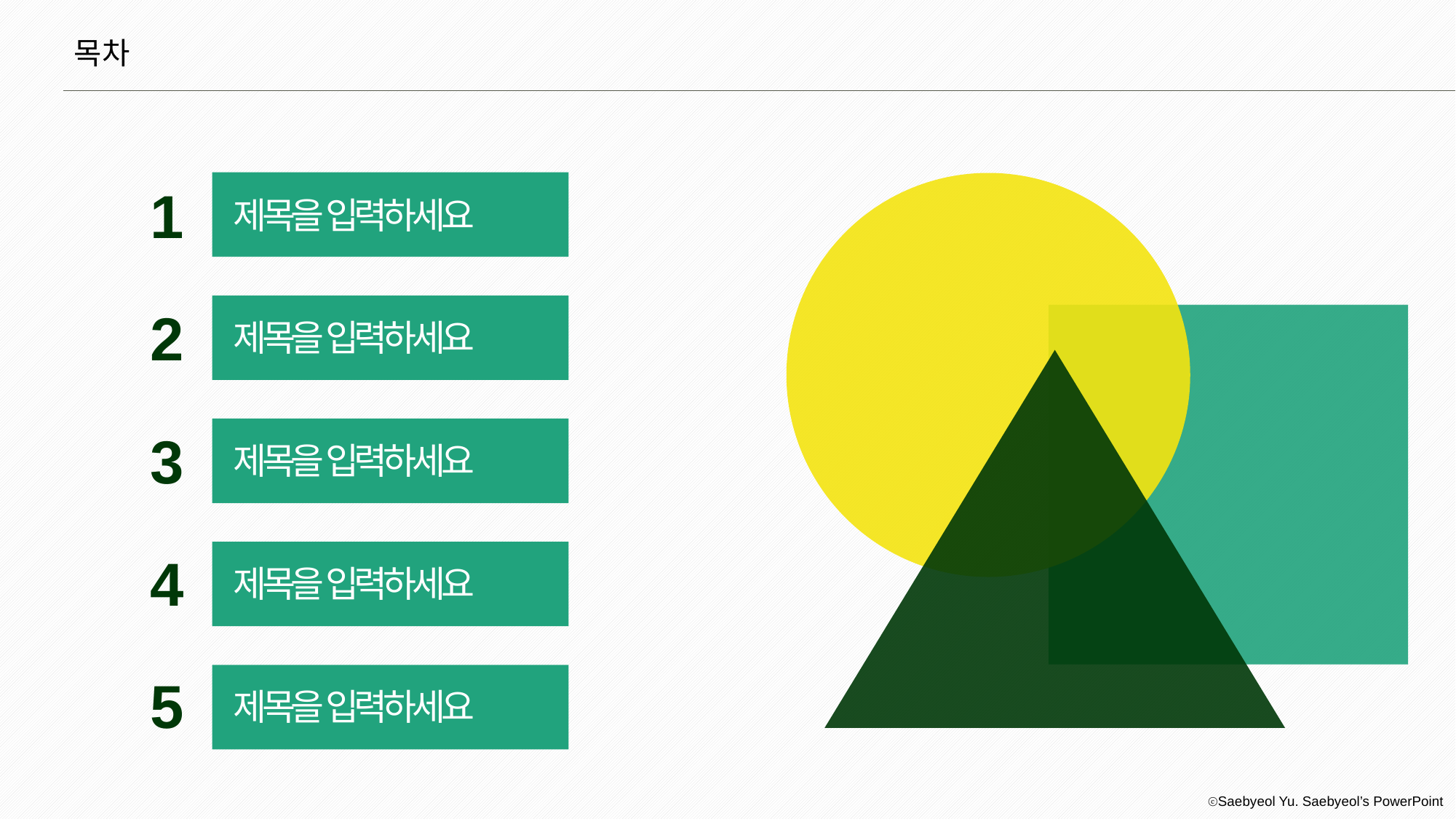

목차
1

제목을 입력하세요
2

제목을 입력하세요

3

제목을 입력하세요
4

제목을 입력하세요
5

제목을 입력하세요